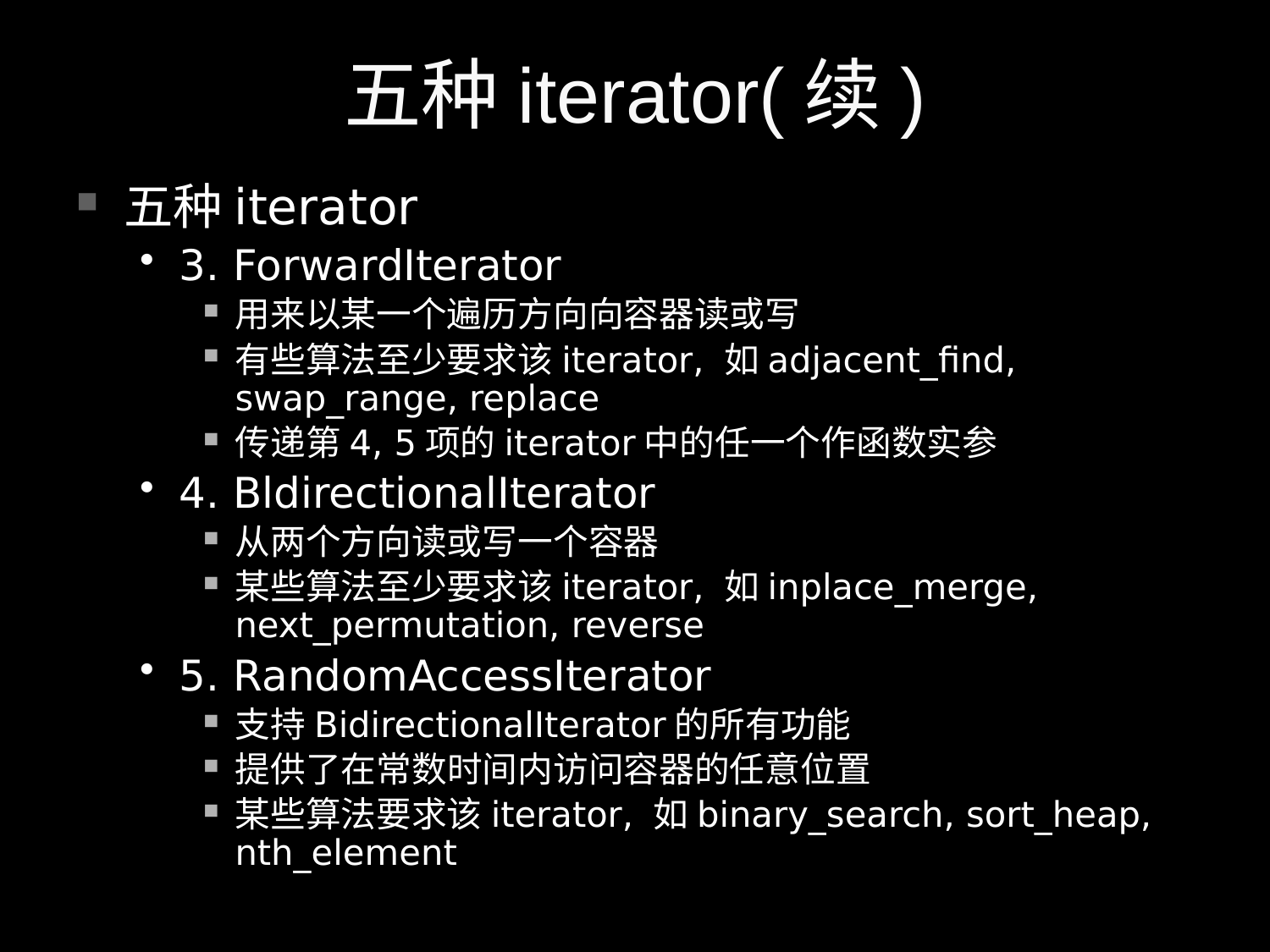

# 五种iterator(续)
五种iterator
3. ForwardIterator
用来以某一个遍历方向向容器读或写
有些算法至少要求该iterator, 如adjacent_find, swap_range, replace
传递第4, 5项的iterator中的任一个作函数实参
4. BldirectionalIterator
从两个方向读或写一个容器
某些算法至少要求该iterator, 如inplace_merge, next_permutation, reverse
5. RandomAccessIterator
支持BidirectionalIterator的所有功能
提供了在常数时间内访问容器的任意位置
某些算法要求该iterator, 如binary_search, sort_heap, nth_element